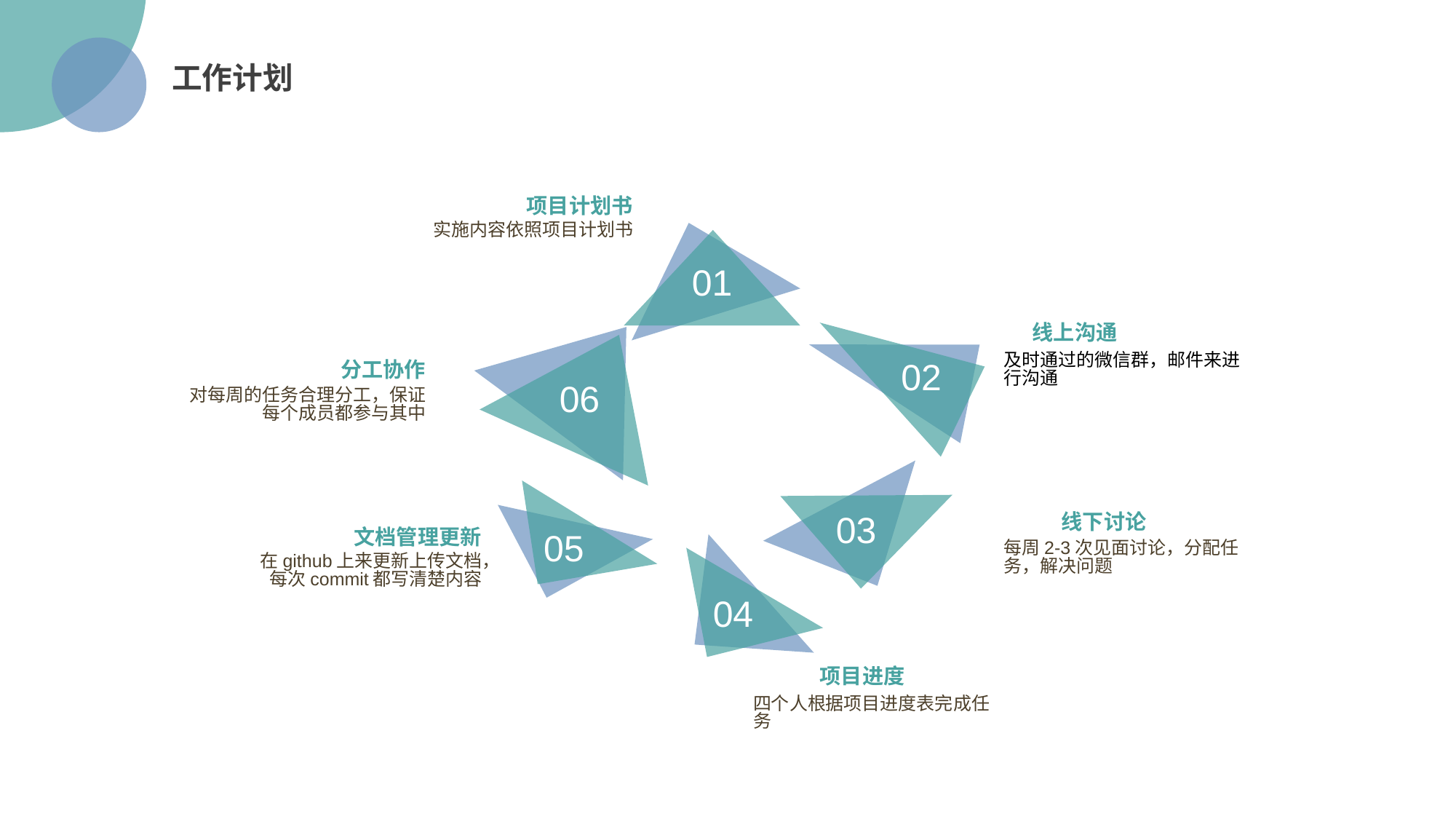

工作计划
项目计划书
实施内容依照项目计划书

01

线上沟通

及时通过的微信群，邮件来进行沟通
02
分工协作
06
对每周的任务合理分工，保证每个成员都参与其中

03
线下讨论
文档管理更新
05
每周2-3次见面讨论，分配任务，解决问题
在github上来更新上传文档，每次commit都写清楚内容

04
项目进度
四个人根据项目进度表完成任务